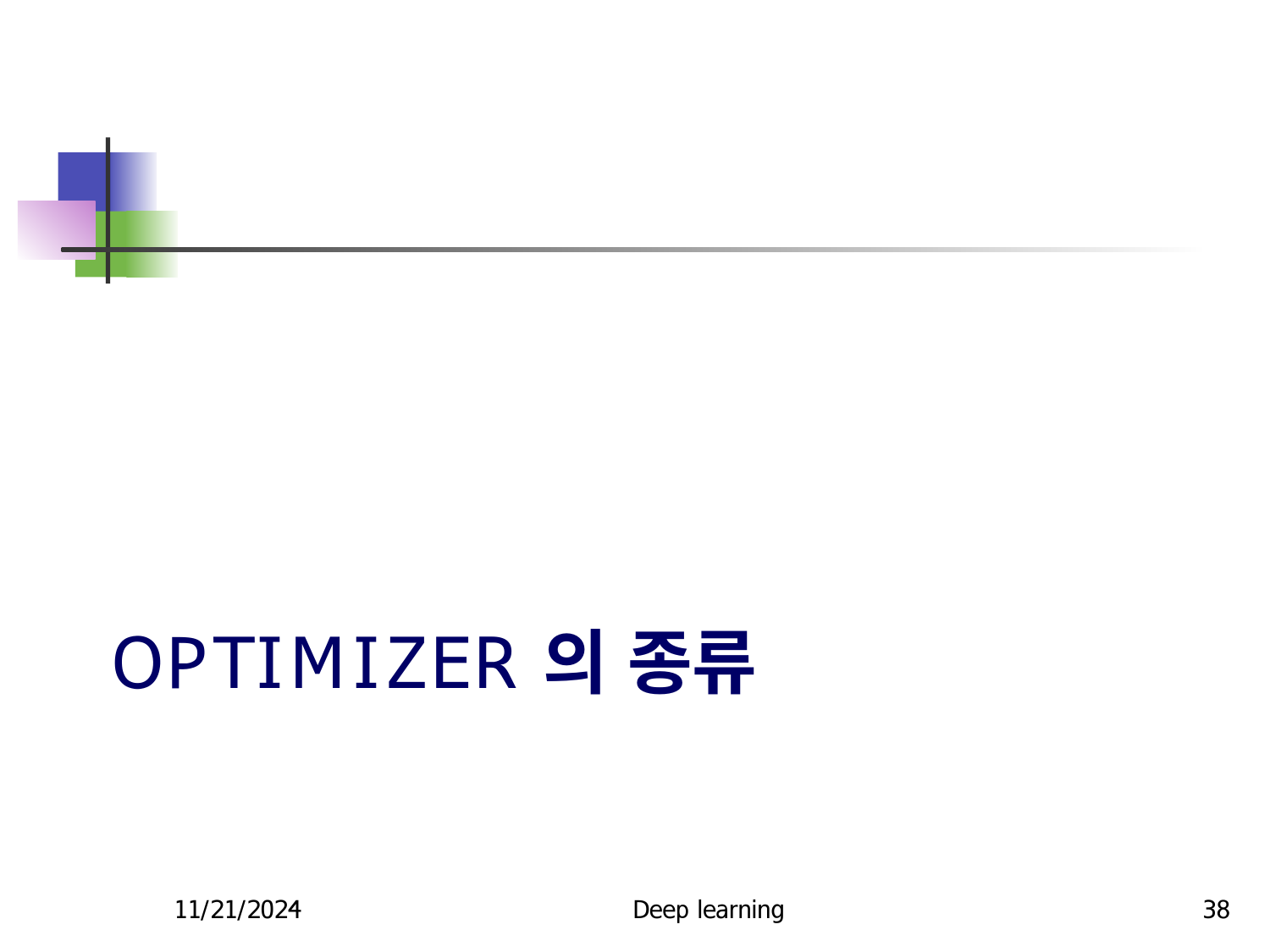

# Optimizer의 종류
11/21/2024
Deep learning
38